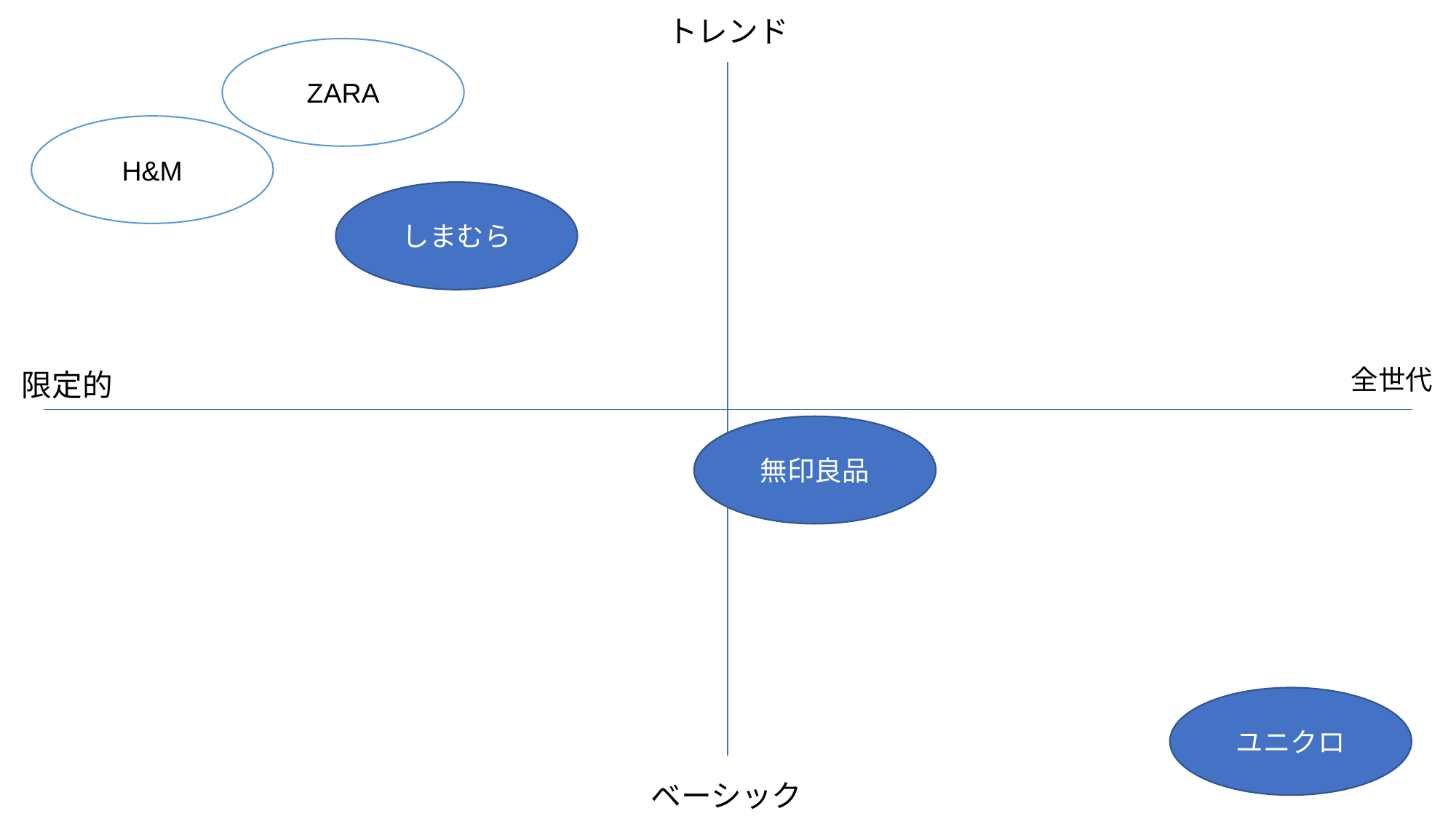

トレンド
ZARA
H&M
しまむら
全世代
限定的
無印良品
ユニクロ
ベーシック